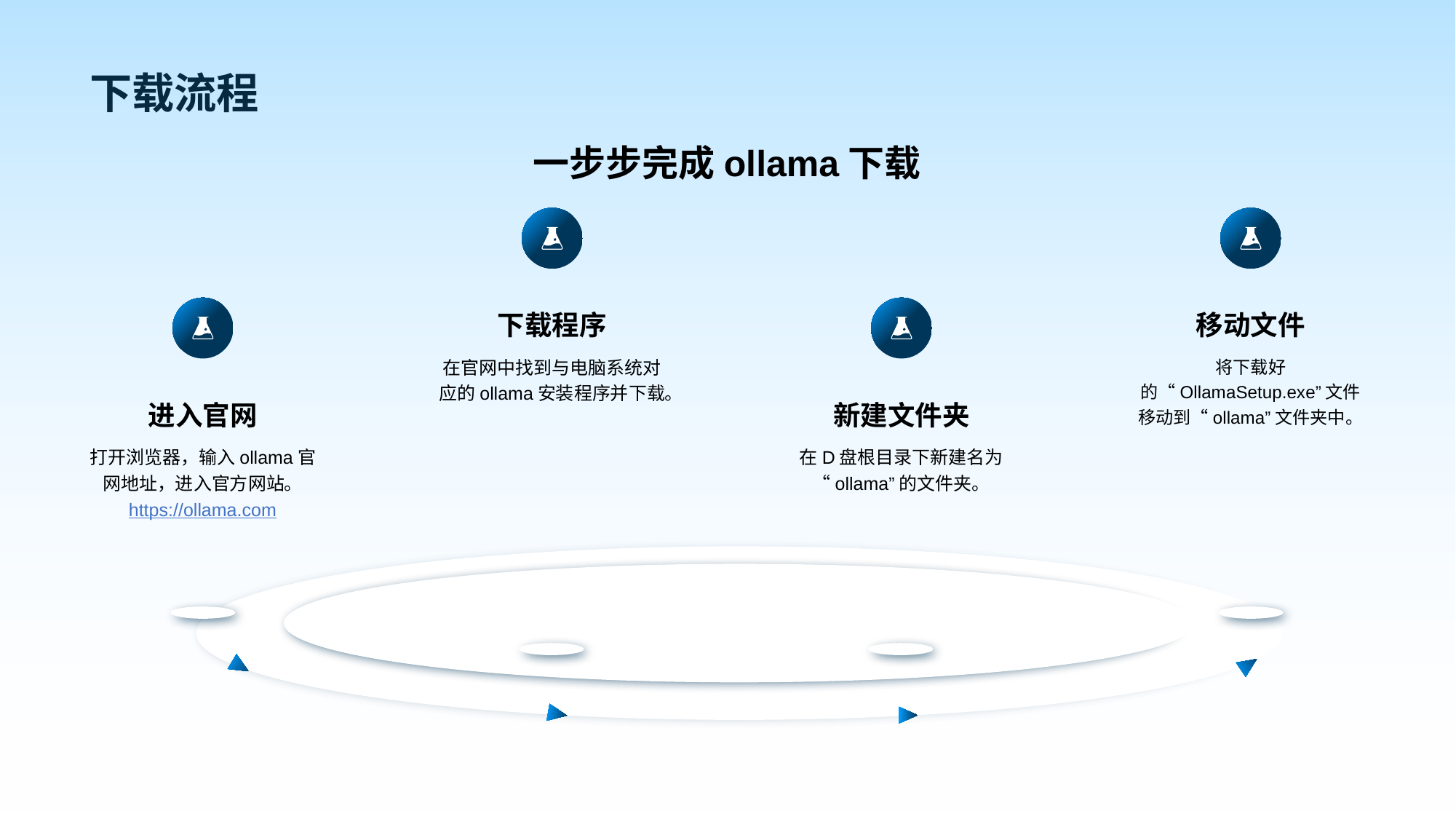

一步步完成ollama下载

下载程序
在官网中找到与电脑系统对应的ollama安装程序并下载。

移动文件
将下载好的“OllamaSetup.exe”文件移动到“ollama”文件夹中。

进入官网
打开浏览器，输入ollama官网地址，进入官方网站。
https://ollama.com

新建文件夹
在D盘根目录下新建名为“ollama”的文件夹。

# 下载流程